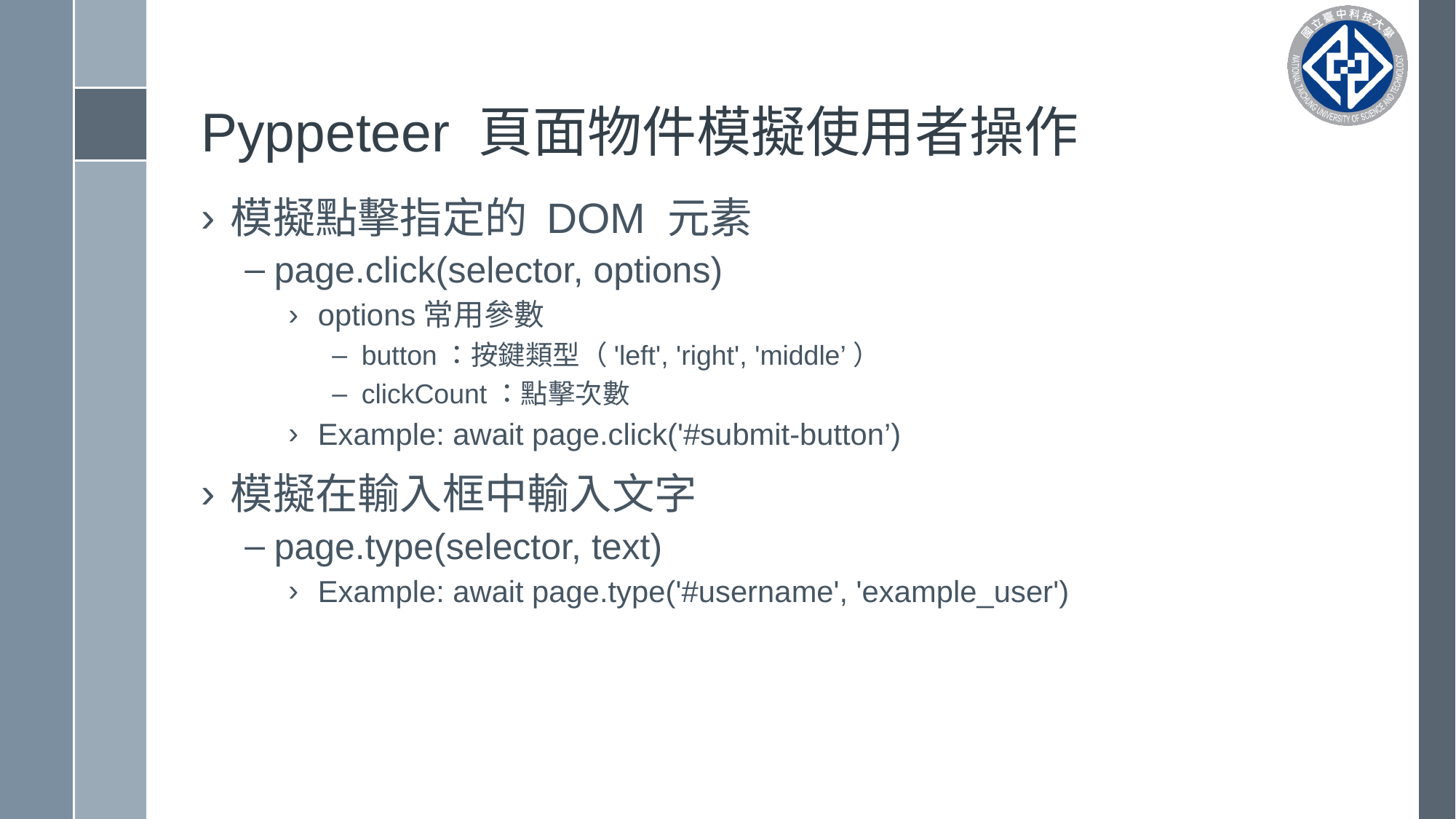

# Pyppeteer 頁面物件模擬使用者操作
模擬點擊指定的 DOM 元素
page.click(selector, options)
options常用參數
button：按鍵類型（'left', 'right', 'middle’）
clickCount：點擊次數
Example: await page.click('#submit-button’)
模擬在輸入框中輸入文字
page.type(selector, text)
Example: await page.type('#username', 'example_user')